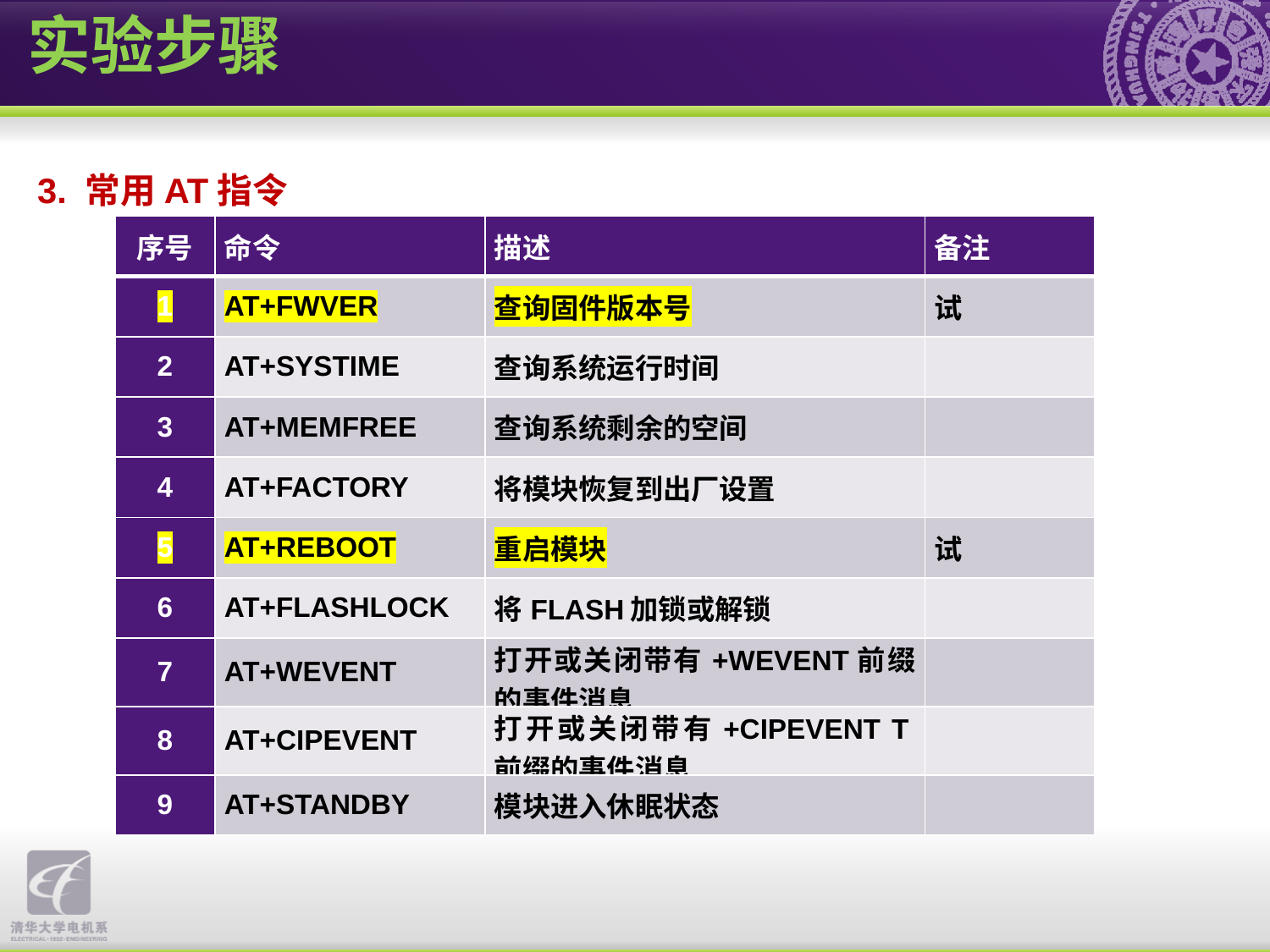

实验步骤
3. 常用AT指令
| 序号 | 命令 | 描述 | 备注 |
| --- | --- | --- | --- |
| 1 | AT+FWVER | 查询固件版本号 | 试 |
| 2 | AT+SYSTIME | 查询系统运行时间 |  |
| 3 | AT+MEMFREE | 查询系统剩余的空间 |  |
| 4 | AT+FACTORY | 将模块恢复到出厂设置 |  |
| 5 | AT+REBOOT | 重启模块 | 试 |
| 6 | AT+FLASHLOCK | 将FLASH加锁或解锁 |  |
| 7 | AT+WEVENT | 打开或关闭带有+WEVENT前缀的事件消息 |  |
| 8 | AT+CIPEVENT | 打开或关闭带有+CIPEVENT T前缀的事件消息 |  |
| 9 | AT+STANDBY | 模块进入休眠状态 |  |